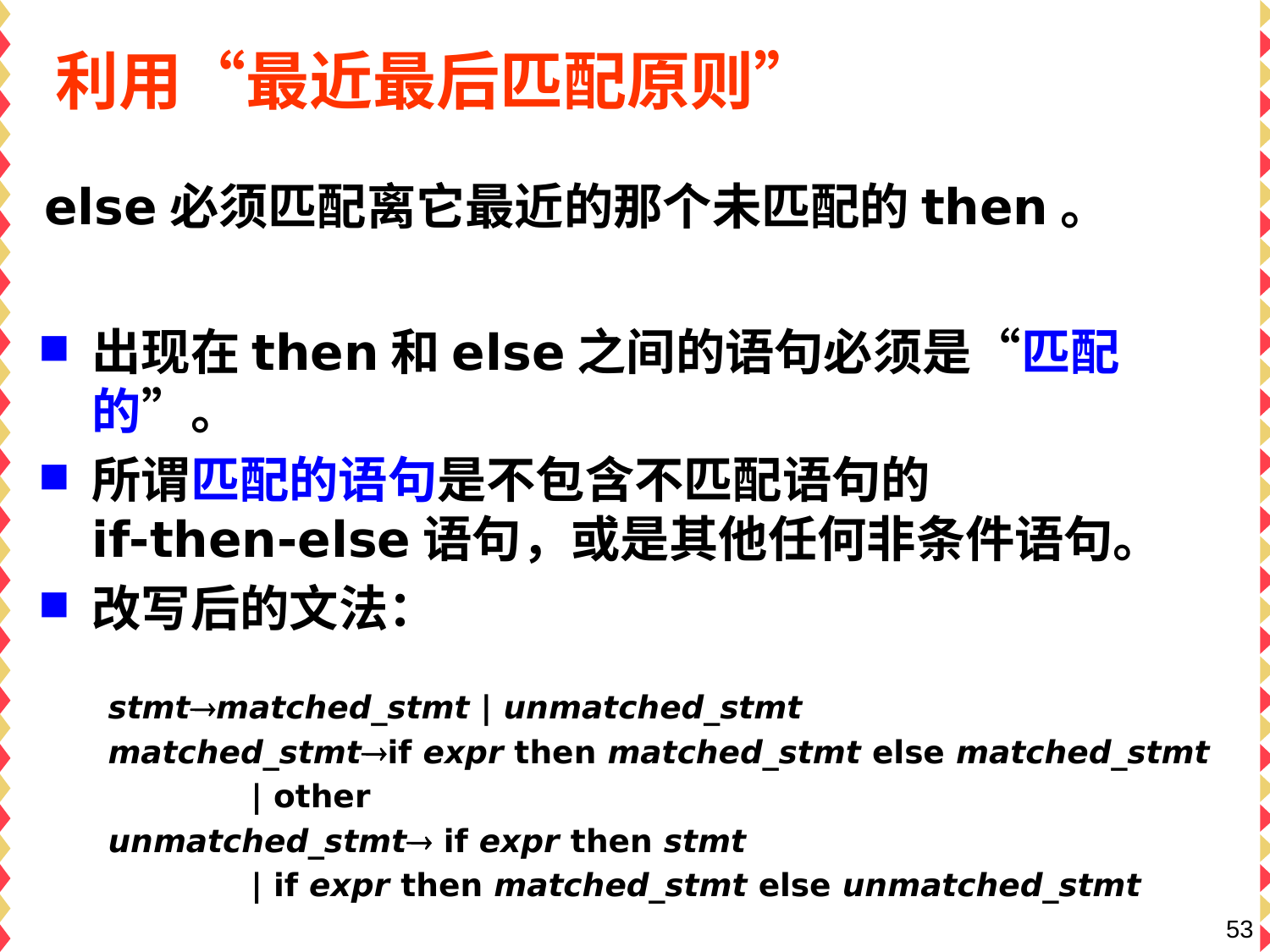

# 利用“最近最后匹配原则”
else必须匹配离它最近的那个未匹配的then。

出现在then和else之间的语句必须是“匹配的”。
所谓匹配的语句是不包含不匹配语句的
if-then-else语句，或是其他任何非条件语句。
改写后的文法：

stmt→matched_stmt | unmatched_stmt
matched_stmt→if expr then matched_stmt else matched_stmt
             | other
unmatched_stmt→ if expr then stmt
             | if expr then matched_stmt else unmatched_stmt
53